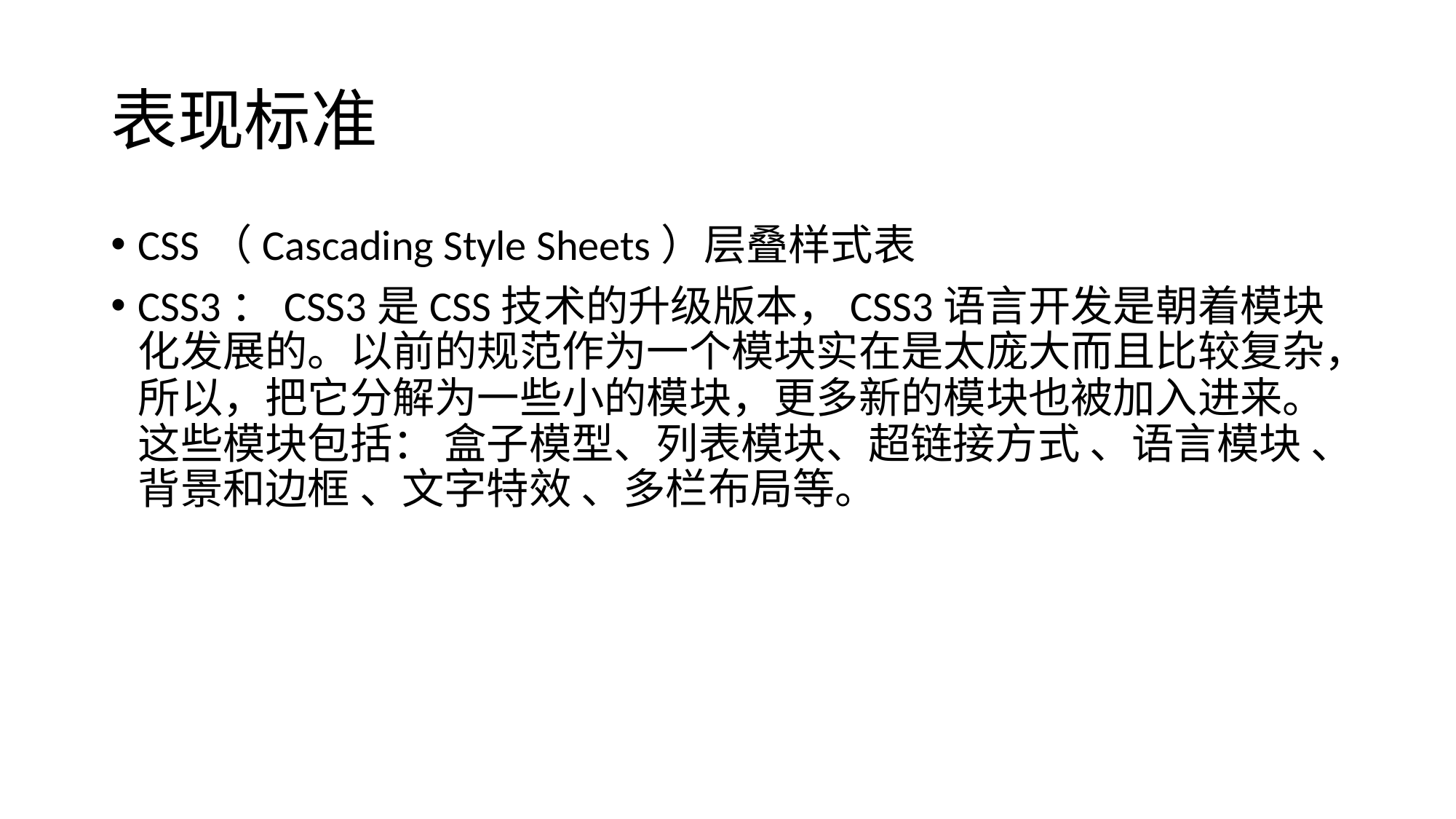

# 表现标准
CSS（Cascading Style Sheets）层叠样式表
CSS3：CSS3是CSS技术的升级版本，CSS3语言开发是朝着模块化发展的。以前的规范作为一个模块实在是太庞大而且比较复杂，所以，把它分解为一些小的模块，更多新的模块也被加入进来。这些模块包括： 盒子模型、列表模块、超链接方式 、语言模块 、背景和边框 、文字特效 、多栏布局等。